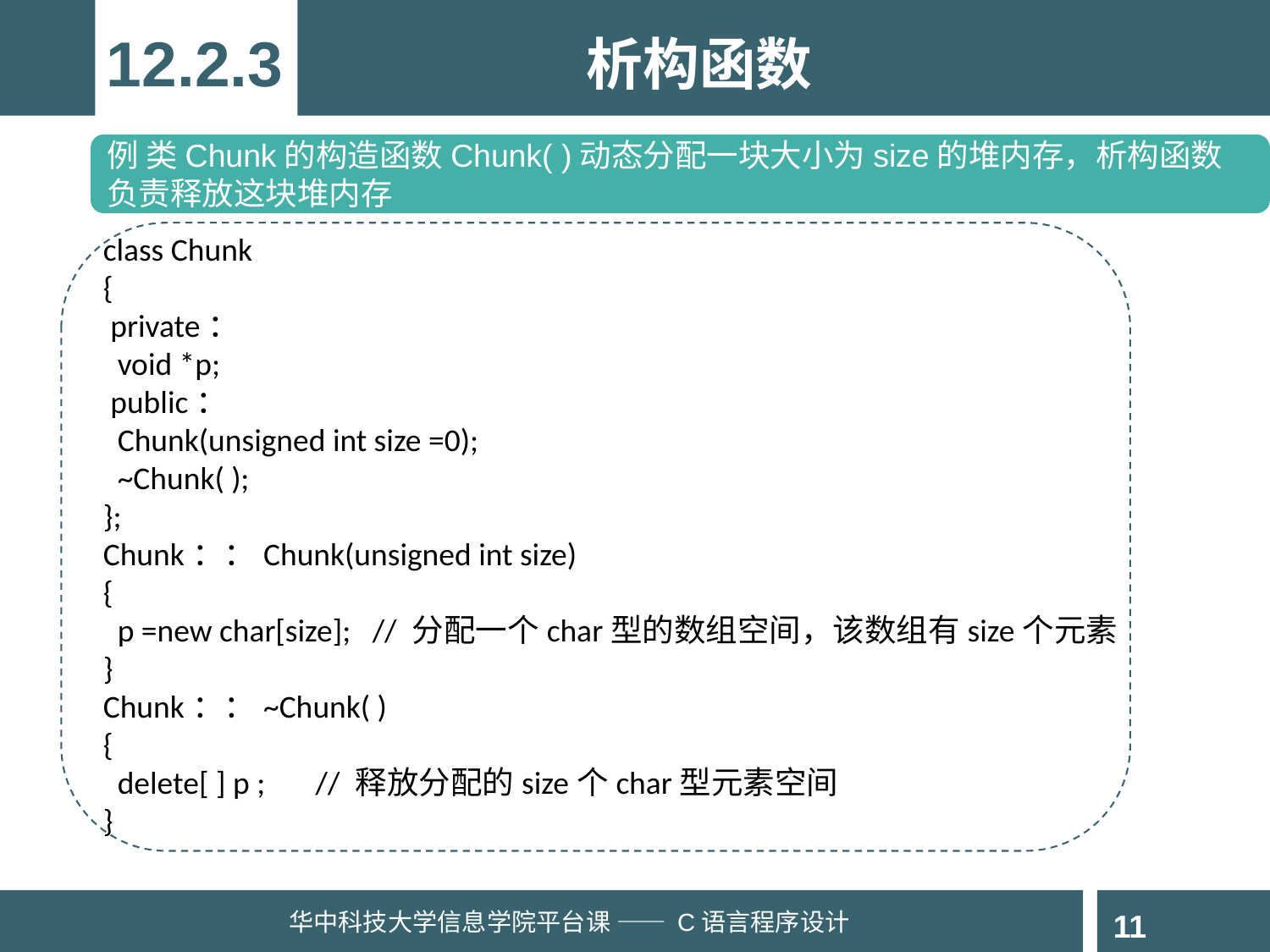

12.2.3
析构函数
例 类Chunk的构造函数Chunk( )动态分配一块大小为size的堆内存，析构函数负责释放这块堆内存

class Chunk
{
 private：
  void *p;
 public：
  Chunk(unsigned int size =0);
  ~Chunk( );
};
Chunk：：Chunk(unsigned int size)
{
  p =new char[size];   // 分配一个char型的数组空间，该数组有size个元素
}
Chunk：：~Chunk( )
{
  delete[ ] p ;       // 释放分配的size个char型元素空间
}